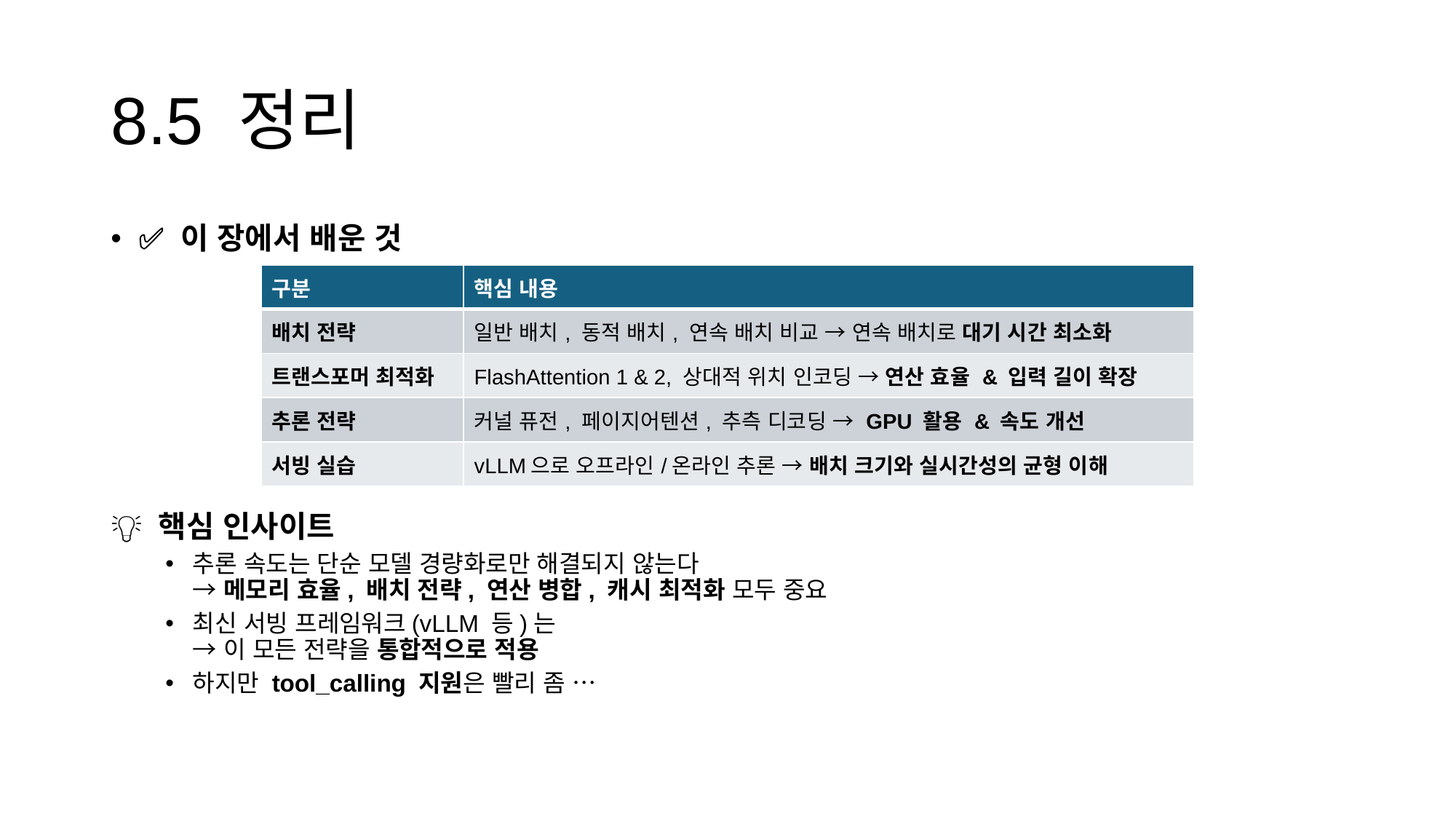

# 8.5 정리
✅ 이 장에서 배운 것

💡 핵심 인사이트
추론 속도는 단순 모델 경량화로만 해결되지 않는다
→ 메모리 효율, 배치 전략, 연산 병합, 캐시 최적화 모두 중요
최신 서빙 프레임워크(vLLM 등)는
→ 이 모든 전략을 통합적으로 적용
하지만 tool_calling 지원은 빨리 좀 …
| 구분 | 핵심 내용 |
| --- | --- |
| 배치 전략 | 일반 배치, 동적 배치, 연속 배치 비교 → 연속 배치로 대기 시간 최소화 |
| 트랜스포머 최적화 | FlashAttention 1 & 2, 상대적 위치 인코딩 → 연산 효율 & 입력 길이 확장 |
| 추론 전략 | 커널 퓨전, 페이지어텐션, 추측 디코딩 → GPU 활용 & 속도 개선 |
| 서빙 실습 | vLLM으로 오프라인/온라인 추론 → 배치 크기와 실시간성의 균형 이해 |